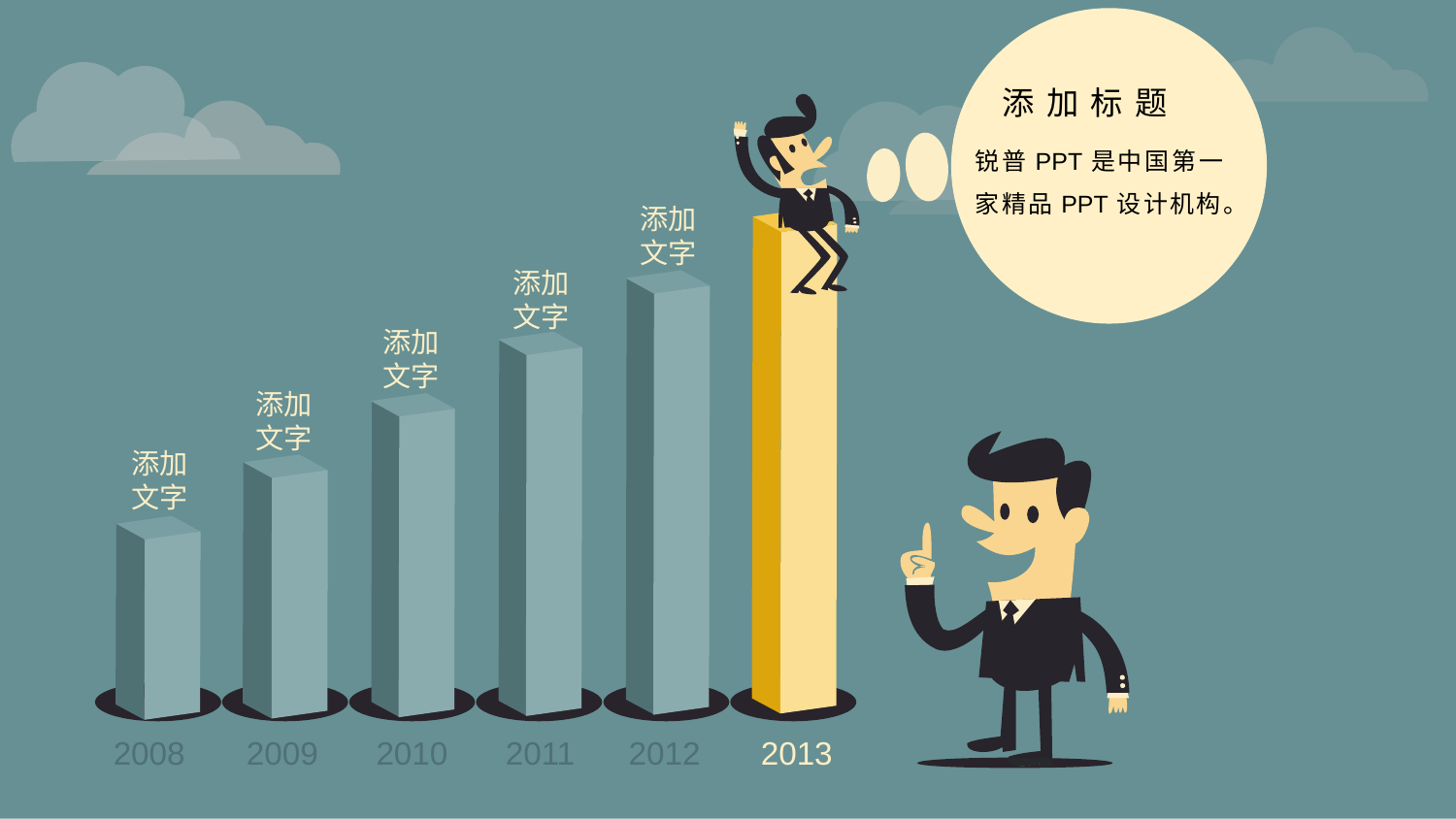

添加标题
锐普PPT是中国第一家精品PPT设计机构。

添加
文字

添加
文字

添加
文字

添加
文字

添加
文字

2008
2009
2010
2011
2012
2013